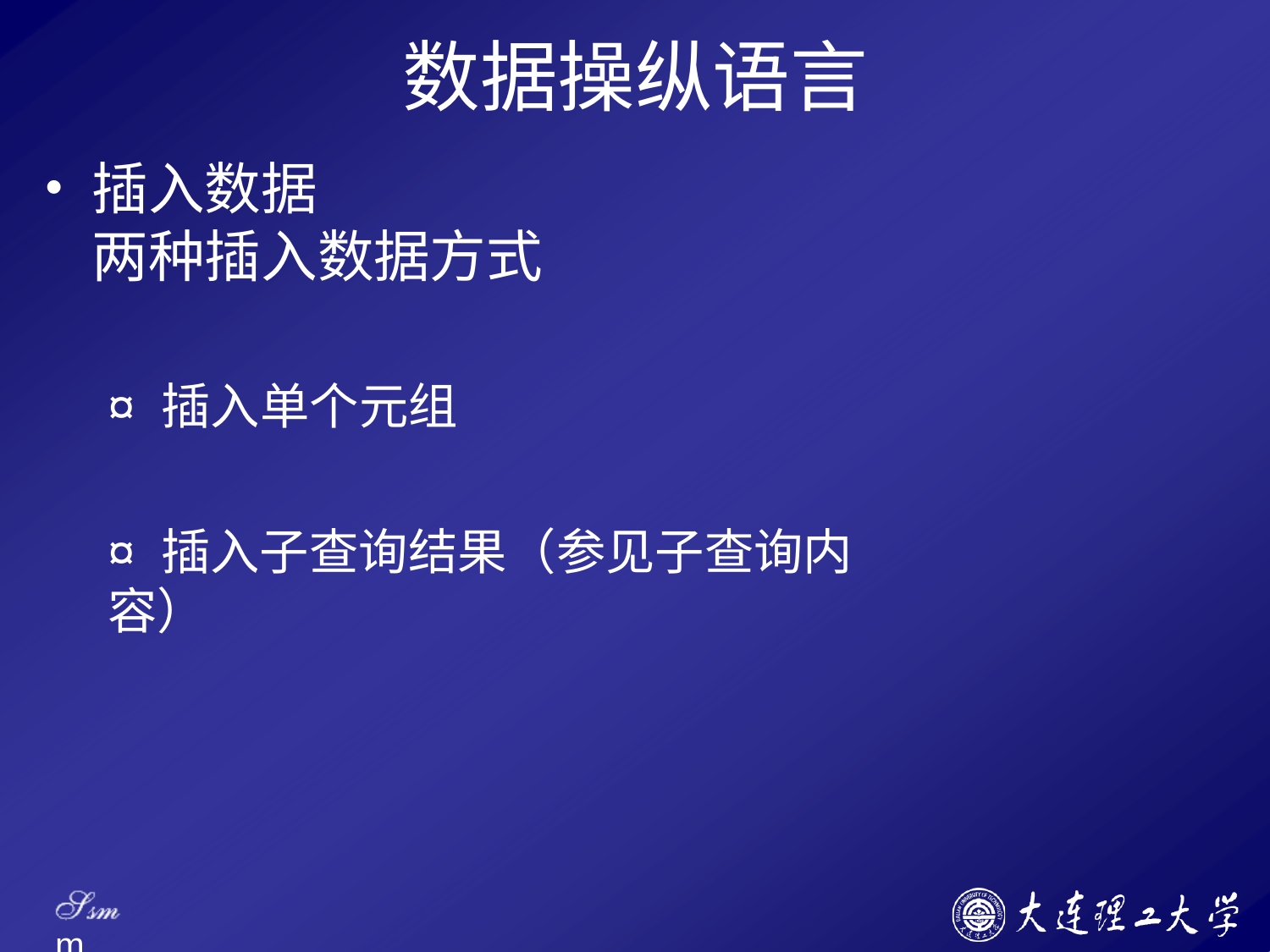

# 数据操纵语言
插入数据
两种插入数据方式

¤ 插入单个元组

¤ 插入子查询结果（参见子查询内容）

Ssm